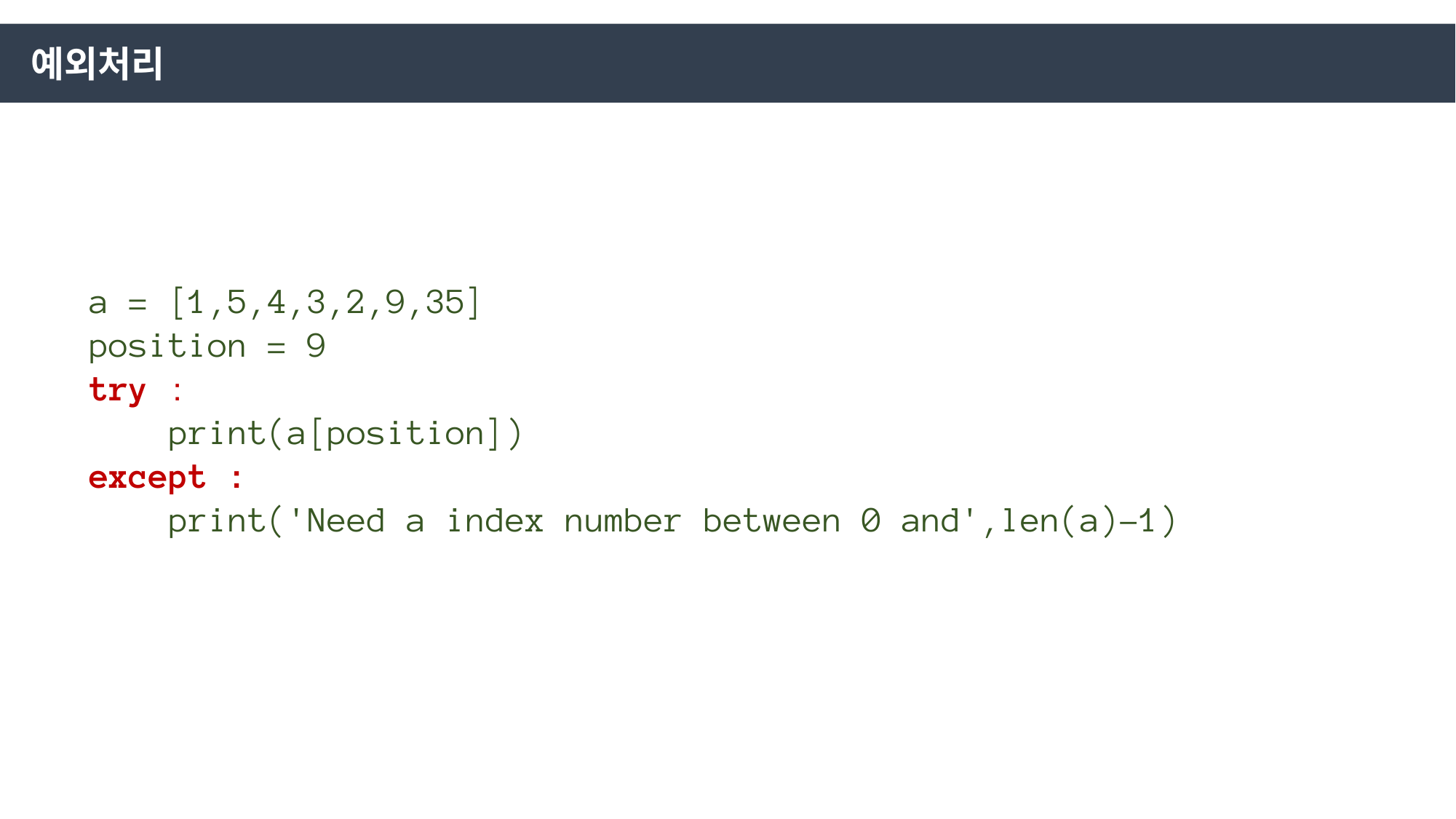

예외처리
a = [1,5,4,3,2,9,35]
position = 9
try :
    print(a[position])
except :
    print('Need a index number between 0 and',len(a)-1)